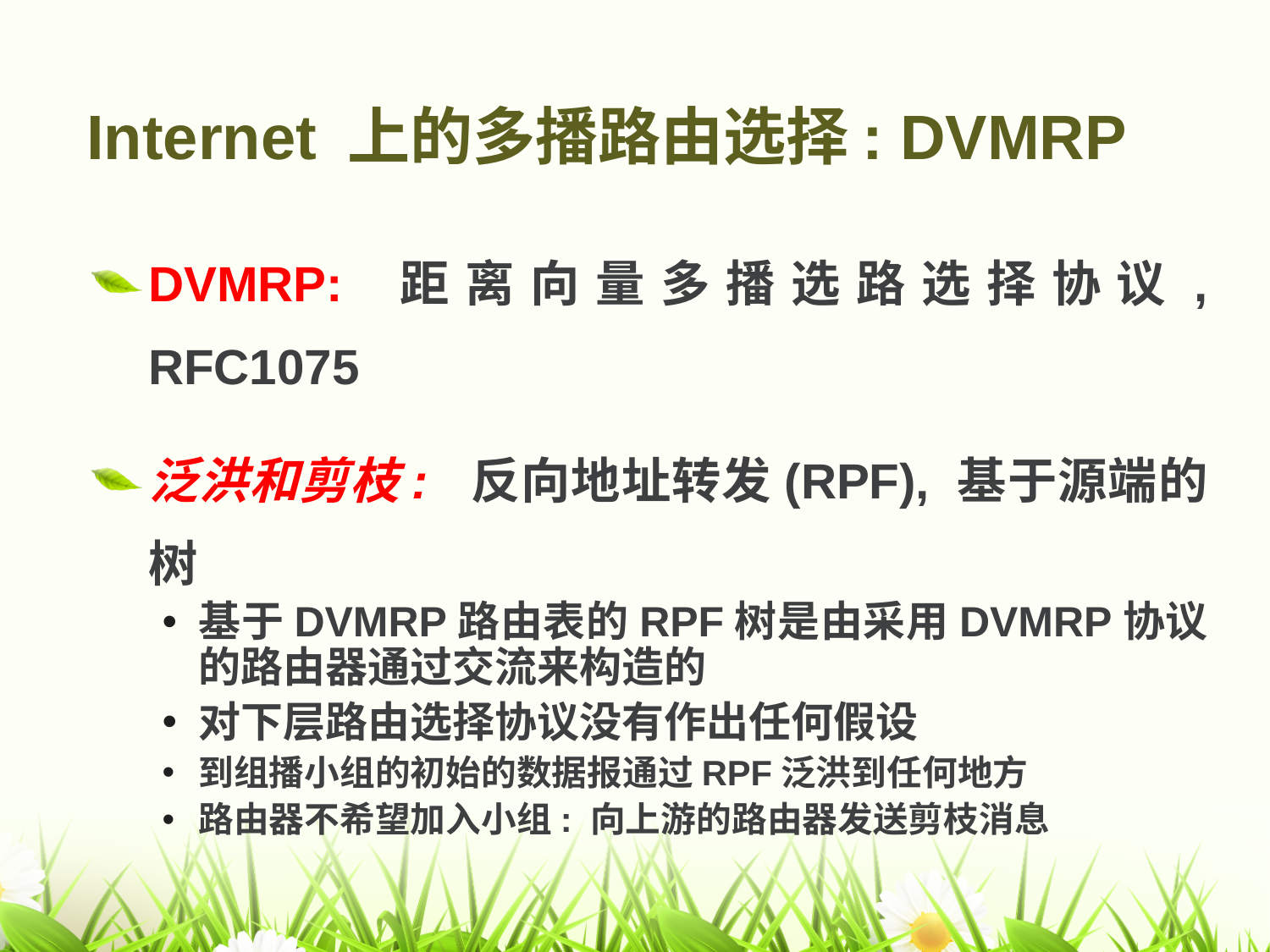

# Internet 上的多播路由选择: DVMRP
DVMRP: 距离向量多播选路选择协议, RFC1075
泛洪和剪枝:  反向地址转发(RPF), 基于源端的树
基于DVMRP路由表的RPF树是由采用DVMRP协议的路由器通过交流来构造的
对下层路由选择协议没有作出任何假设
到组播小组的初始的数据报通过RPF泛洪到任何地方
路由器不希望加入小组: 向上游的路由器发送剪枝消息